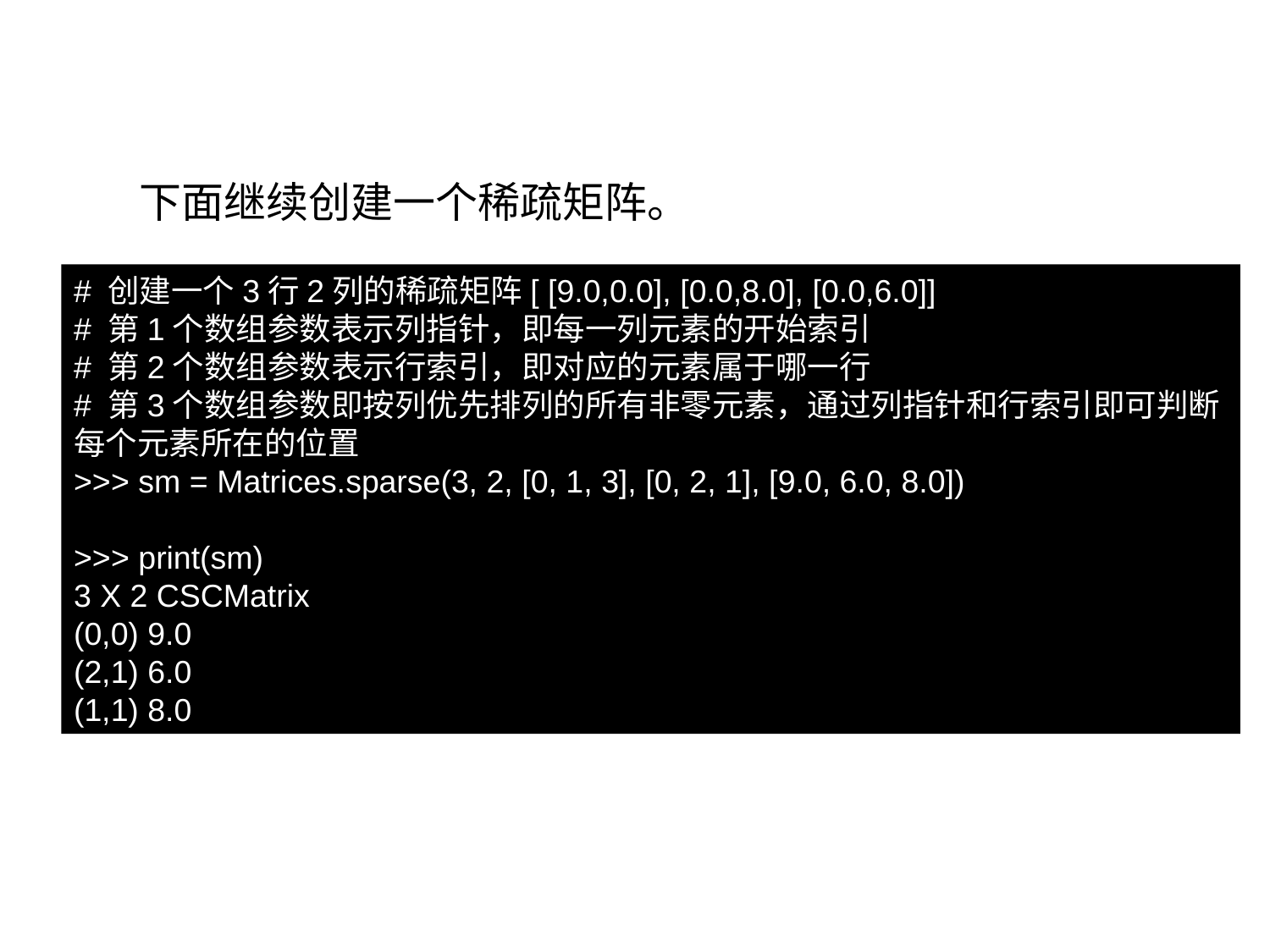

9.3.3 本地矩阵
下面继续创建一个稀疏矩阵。
# 创建一个3行2列的稀疏矩阵[ [9.0,0.0], [0.0,8.0], [0.0,6.0]]
# 第1个数组参数表示列指针，即每一列元素的开始索引
# 第2个数组参数表示行索引，即对应的元素属于哪一行
# 第3个数组参数即按列优先排列的所有非零元素，通过列指针和行索引即可判断每个元素所在的位置
>>> sm = Matrices.sparse(3, 2, [0, 1, 3], [0, 2, 1], [9.0, 6.0, 8.0])

>>> print(sm)
3 X 2 CSCMatrix
(0,0) 9.0
(2,1) 6.0
(1,1) 8.0